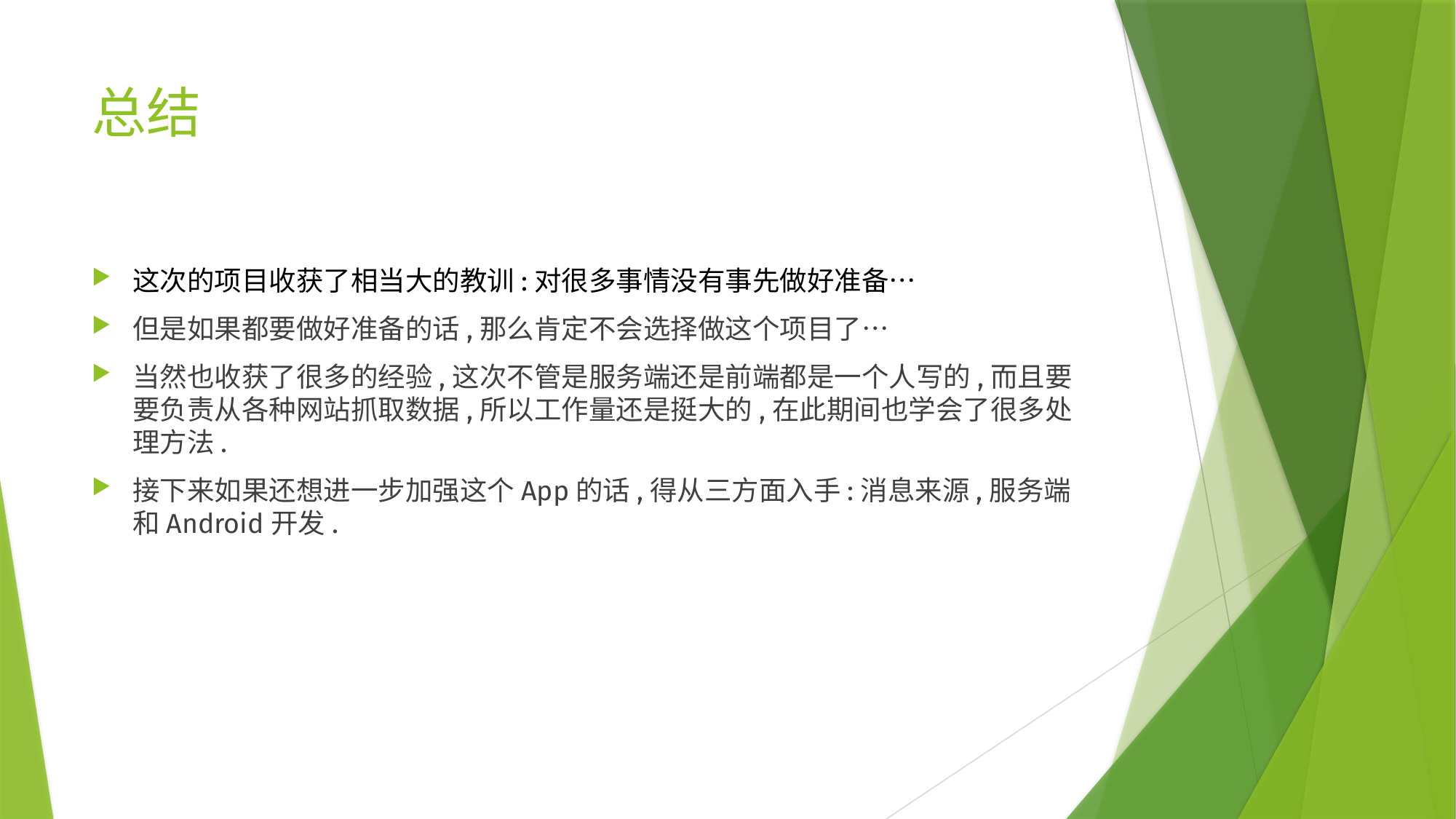

# 总结
这次的项目收获了相当大的教训:对很多事情没有事先做好准备…
但是如果都要做好准备的话,那么肯定不会选择做这个项目了…
当然也收获了很多的经验,这次不管是服务端还是前端都是一个人写的,而且要要负责从各种网站抓取数据,所以工作量还是挺大的,在此期间也学会了很多处理方法.
接下来如果还想进一步加强这个App的话,得从三方面入手:消息来源,服务端和Android开发.